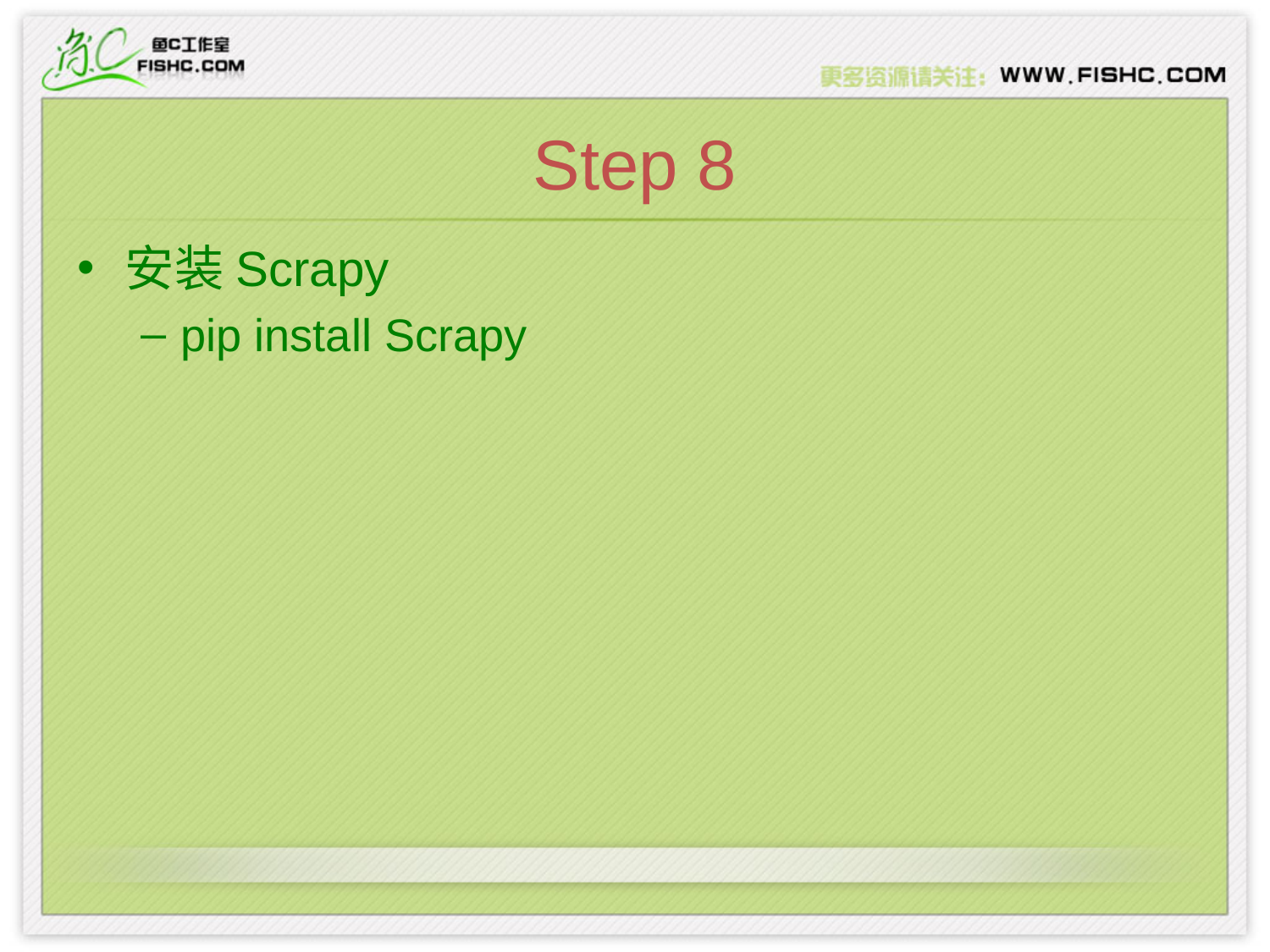

# Step 8
安装Scrapy
pip install Scrapy